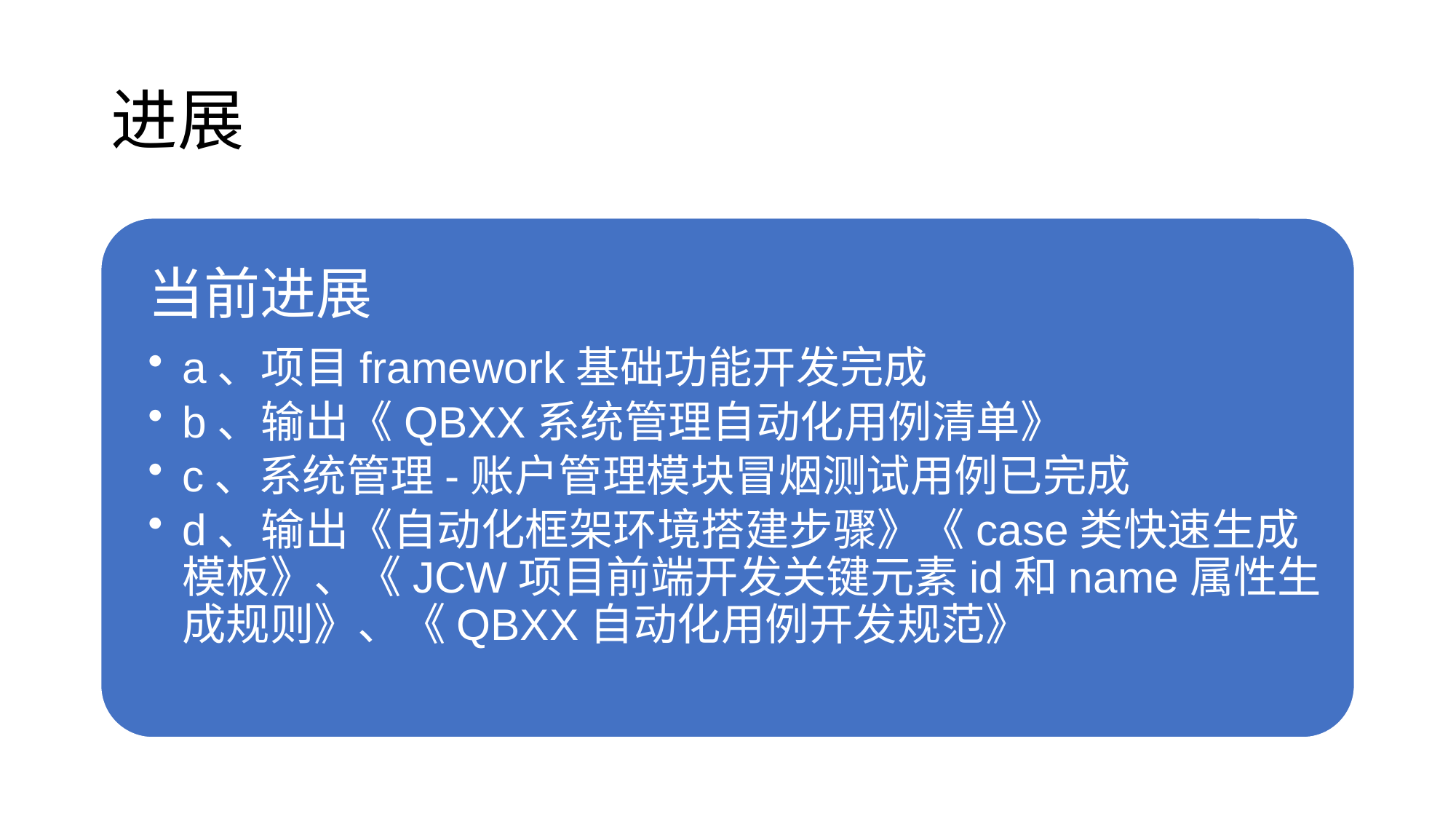

# 进展
当前进展
a、项目framework基础功能开发完成
b、输出《QBXX系统管理自动化用例清单》
c、系统管理-账户管理模块冒烟测试用例已完成
d、输出《自动化框架环境搭建步骤》《case类快速生成模板》、《JCW项目前端开发关键元素id和name属性生成规则》、《QBXX自动化用例开发规范》